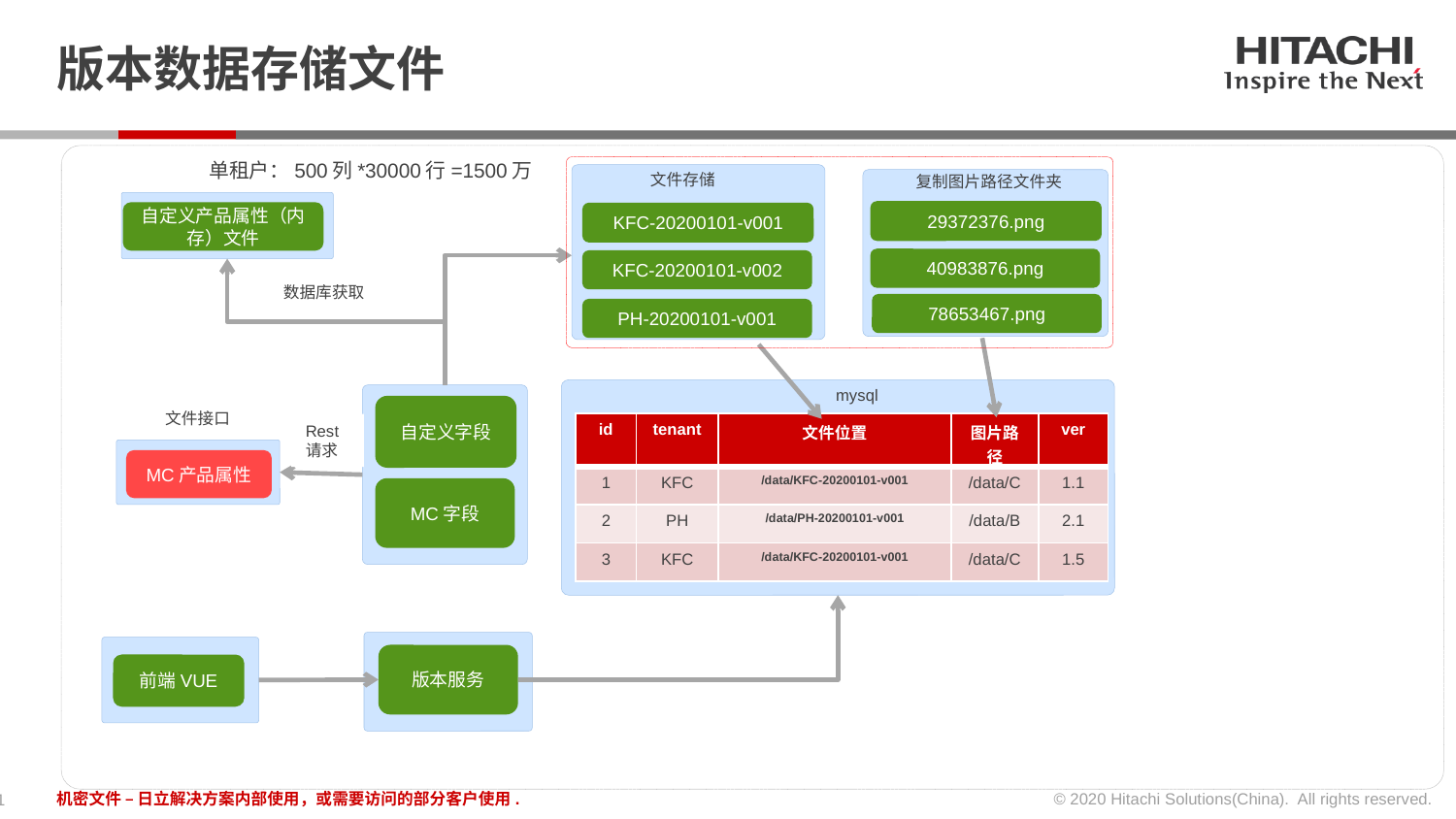

# 版本数据存储文件

单租户：500列*30000行=1500万

文件存储
复制图片路径文件夹

29372376.png
自定义产品属性（内存）文件
KFC-20200101-v001
40983876.png
KFC-20200101-v002
数据库获取
78653467.png
PH-20200101-v001
mysql

自定义字段
文件接口
| id | tenant | 文件位置 | 图片路径 | ver |
| --- | --- | --- | --- | --- |
| 1 | KFC | /data/KFC-20200101-v001 | /data/C | 1.1 |
| 2 | PH | /data/PH-20200101-v001 | /data/B | 2.1 |
| 3 | KFC | /data/KFC-20200101-v001 | /data/C | 1.5 |
Rest
请求

MC产品属性
MC字段

版本服务
前端VUE